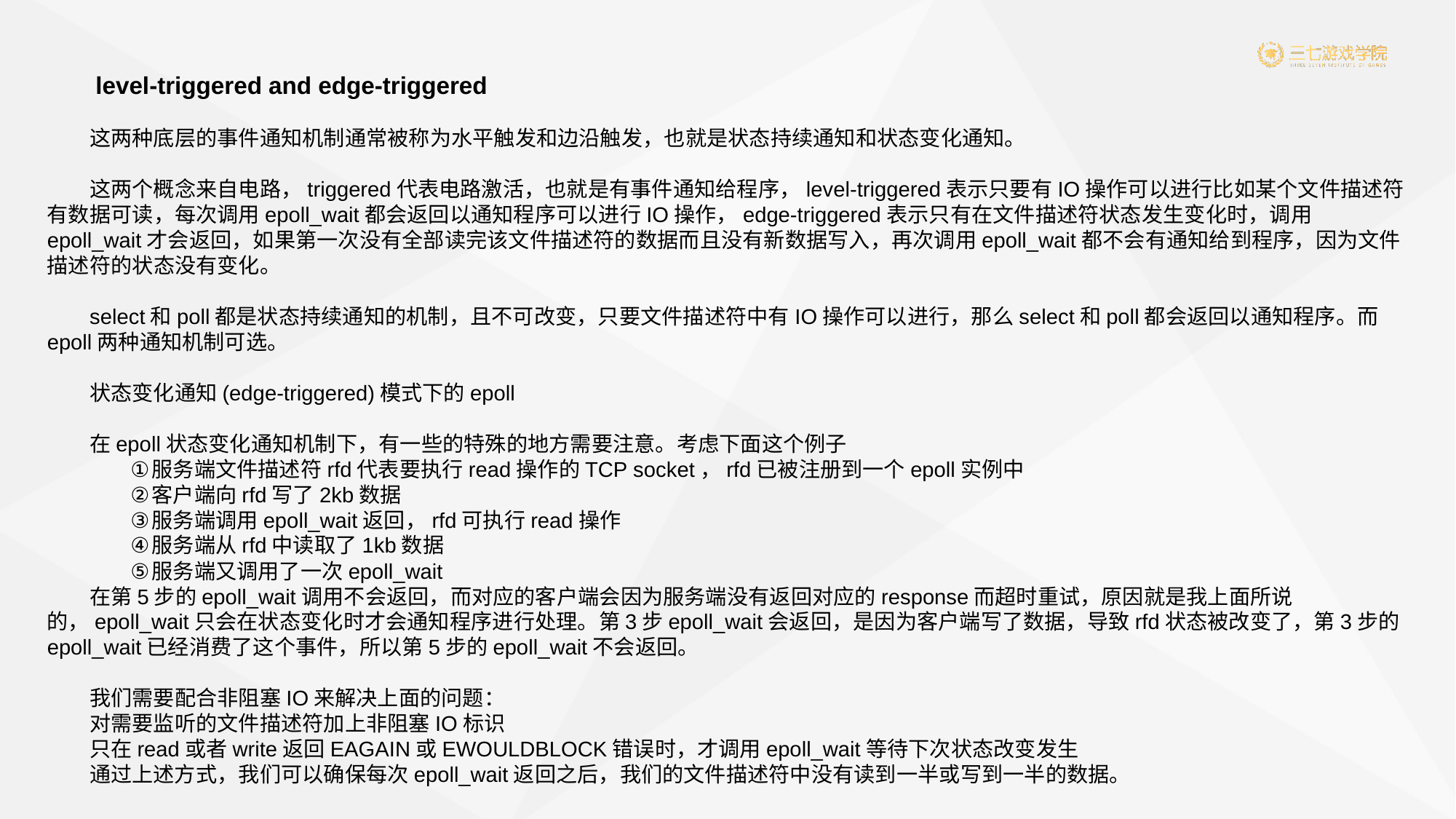

level-triggered and edge-triggered

这两种底层的事件通知机制通常被称为水平触发和边沿触发，也就是状态持续通知和状态变化通知。

这两个概念来自电路，triggered代表电路激活，也就是有事件通知给程序，level-triggered表示只要有IO操作可以进行比如某个文件描述符有数据可读，每次调用epoll_wait都会返回以通知程序可以进行IO操作，edge-triggered表示只有在文件描述符状态发生变化时，调用epoll_wait才会返回，如果第一次没有全部读完该文件描述符的数据而且没有新数据写入，再次调用epoll_wait都不会有通知给到程序，因为文件描述符的状态没有变化。

select和poll都是状态持续通知的机制，且不可改变，只要文件描述符中有IO操作可以进行，那么select和poll都会返回以通知程序。而epoll两种通知机制可选。

状态变化通知(edge-triggered)模式下的epoll

在epoll状态变化通知机制下，有一些的特殊的地方需要注意。考虑下面这个例子
服务端文件描述符rfd代表要执行read操作的TCP socket，rfd已被注册到一个epoll实例中
客户端向rfd写了2kb数据
服务端调用epoll_wait返回，rfd可执行read操作
服务端从rfd中读取了1kb数据
服务端又调用了一次epoll_wait
在第5步的epoll_wait调用不会返回，而对应的客户端会因为服务端没有返回对应的response而超时重试，原因就是我上面所说的，epoll_wait只会在状态变化时才会通知程序进行处理。第3步epoll_wait会返回，是因为客户端写了数据，导致rfd状态被改变了，第3步的epoll_wait已经消费了这个事件，所以第5步的epoll_wait不会返回。

我们需要配合非阻塞IO来解决上面的问题：
对需要监听的文件描述符加上非阻塞IO标识
只在read或者write返回EAGAIN或EWOULDBLOCK错误时，才调用epoll_wait等待下次状态改变发生
通过上述方式，我们可以确保每次epoll_wait返回之后，我们的文件描述符中没有读到一半或写到一半的数据。